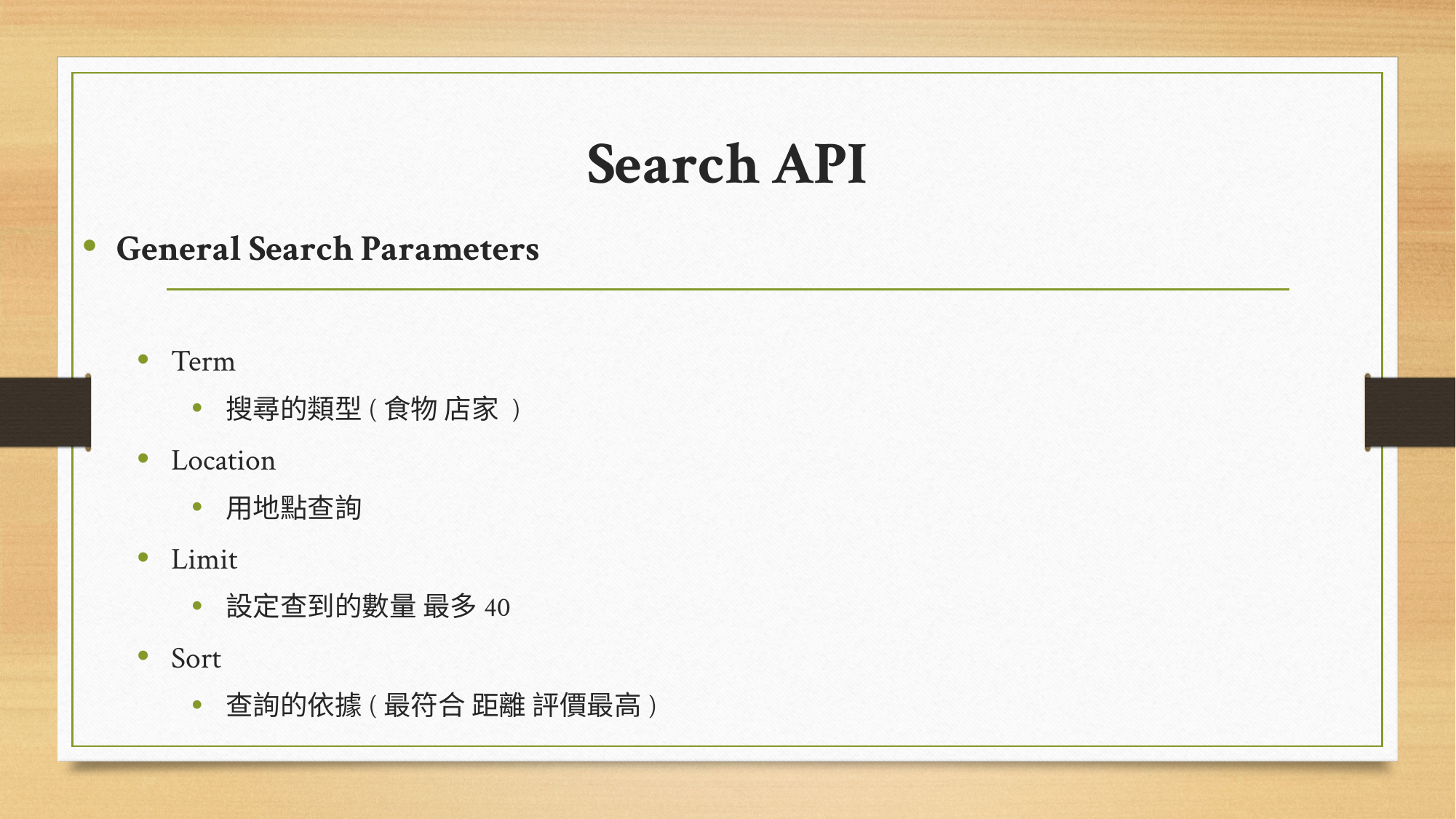

# Search API
General Search Parameters

Term
搜尋的類型(食物 店家 )
Location
用地點查詢
Limit
設定查到的數量 最多40
Sort
查詢的依據(最符合 距離 評價最高)